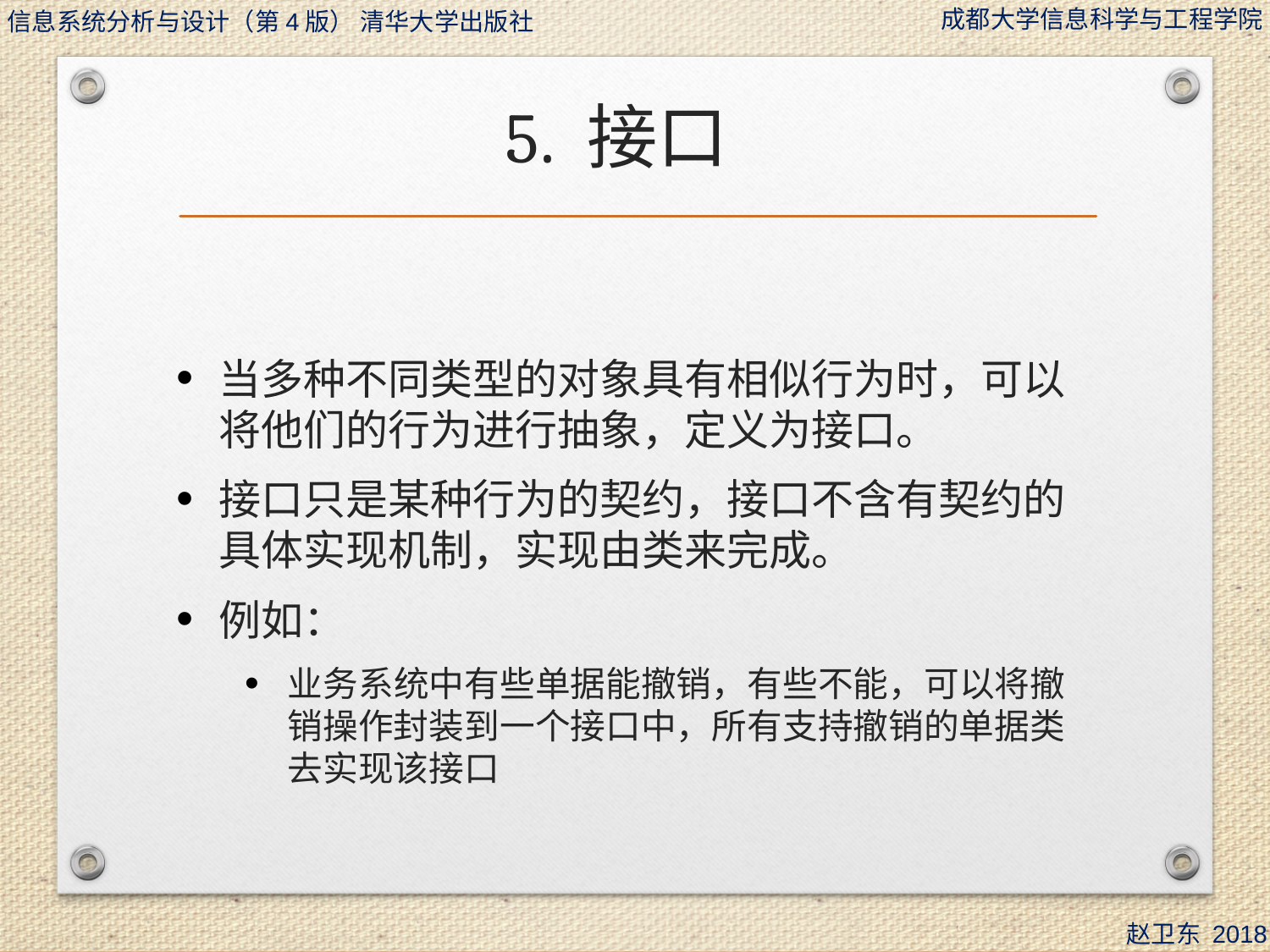

# 5. 接口
当多种不同类型的对象具有相似行为时，可以将他们的行为进行抽象，定义为接口。
接口只是某种行为的契约，接口不含有契约的具体实现机制，实现由类来完成。
例如：
业务系统中有些单据能撤销，有些不能，可以将撤销操作封装到一个接口中，所有支持撤销的单据类去实现该接口